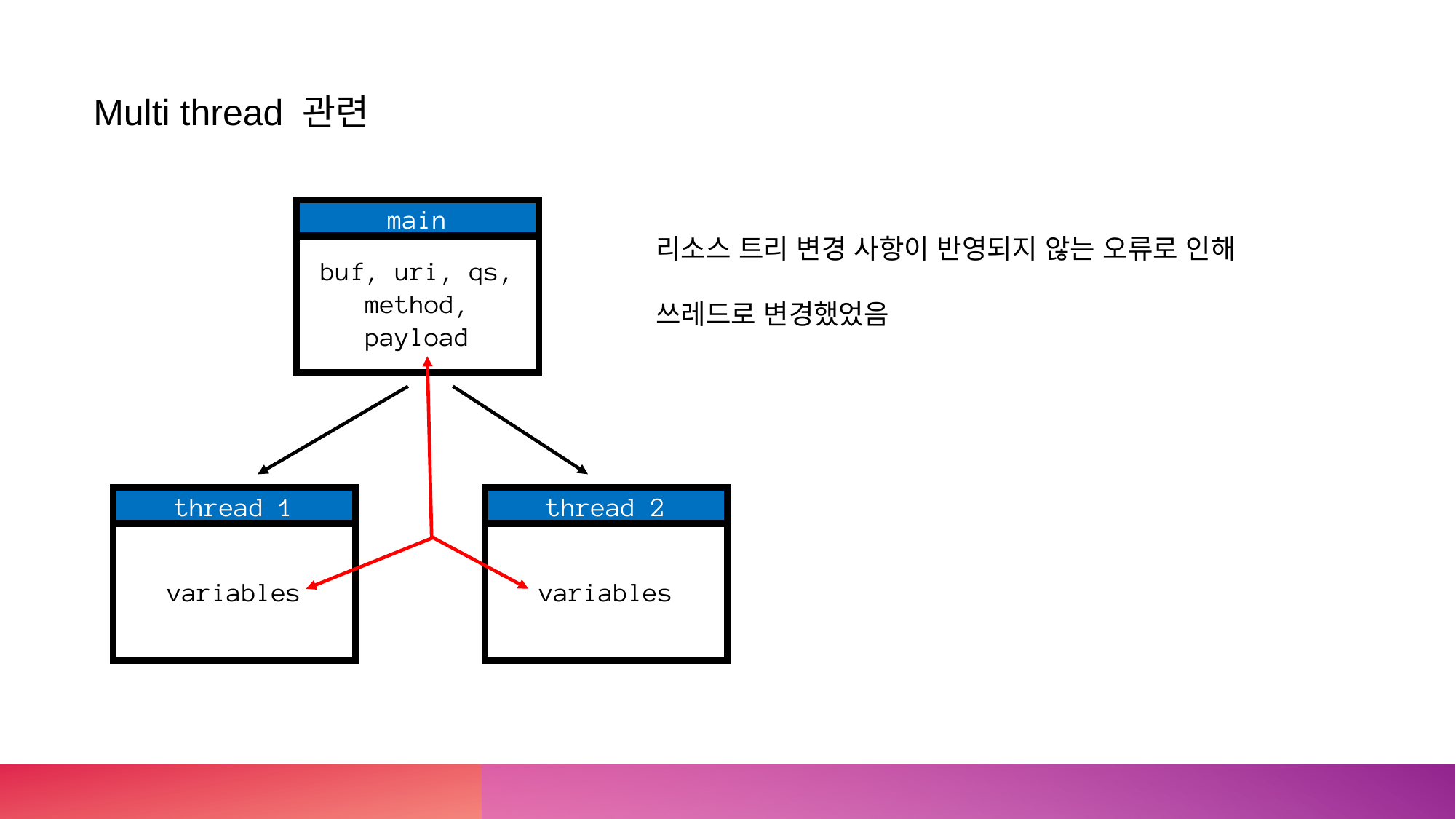

Multi thread 관련

buf, uri, qs, method, payload
main
리소스 트리 변경 사항이 반영되지 않는 오류로 인해

쓰레드로 변경했었음

variables
thread 2

variables
thread 1